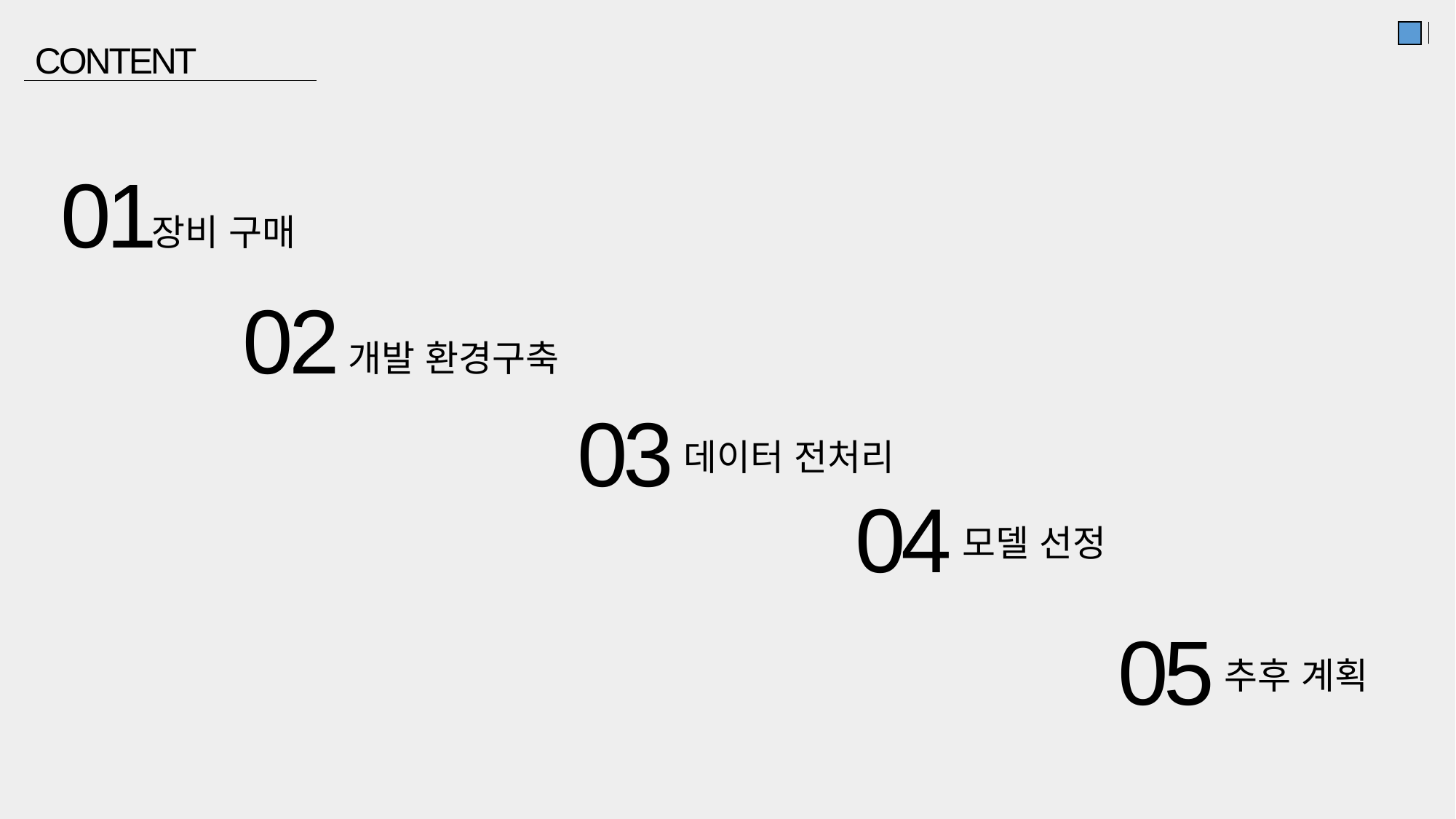

CONTENT
01
장비 구매
02
개발 환경구축
03
데이터 전처리
04
모델 선정
05
추후 계획